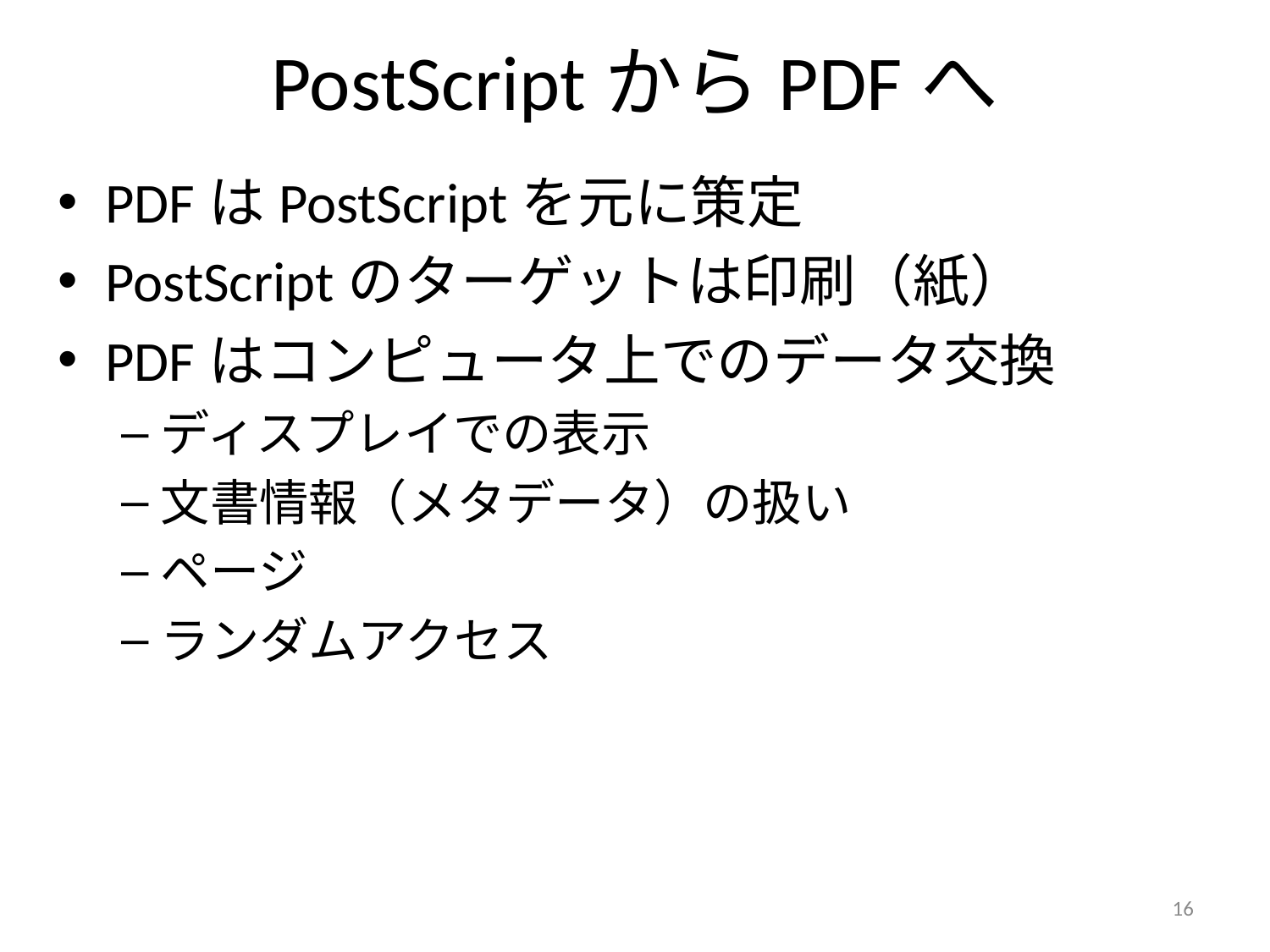

# PostScriptからPDFへ
PDFはPostScriptを元に策定
PostScriptのターゲットは印刷（紙）
PDFはコンピュータ上でのデータ交換
ディスプレイでの表示
文書情報（メタデータ）の扱い
ページ
ランダムアクセス
16